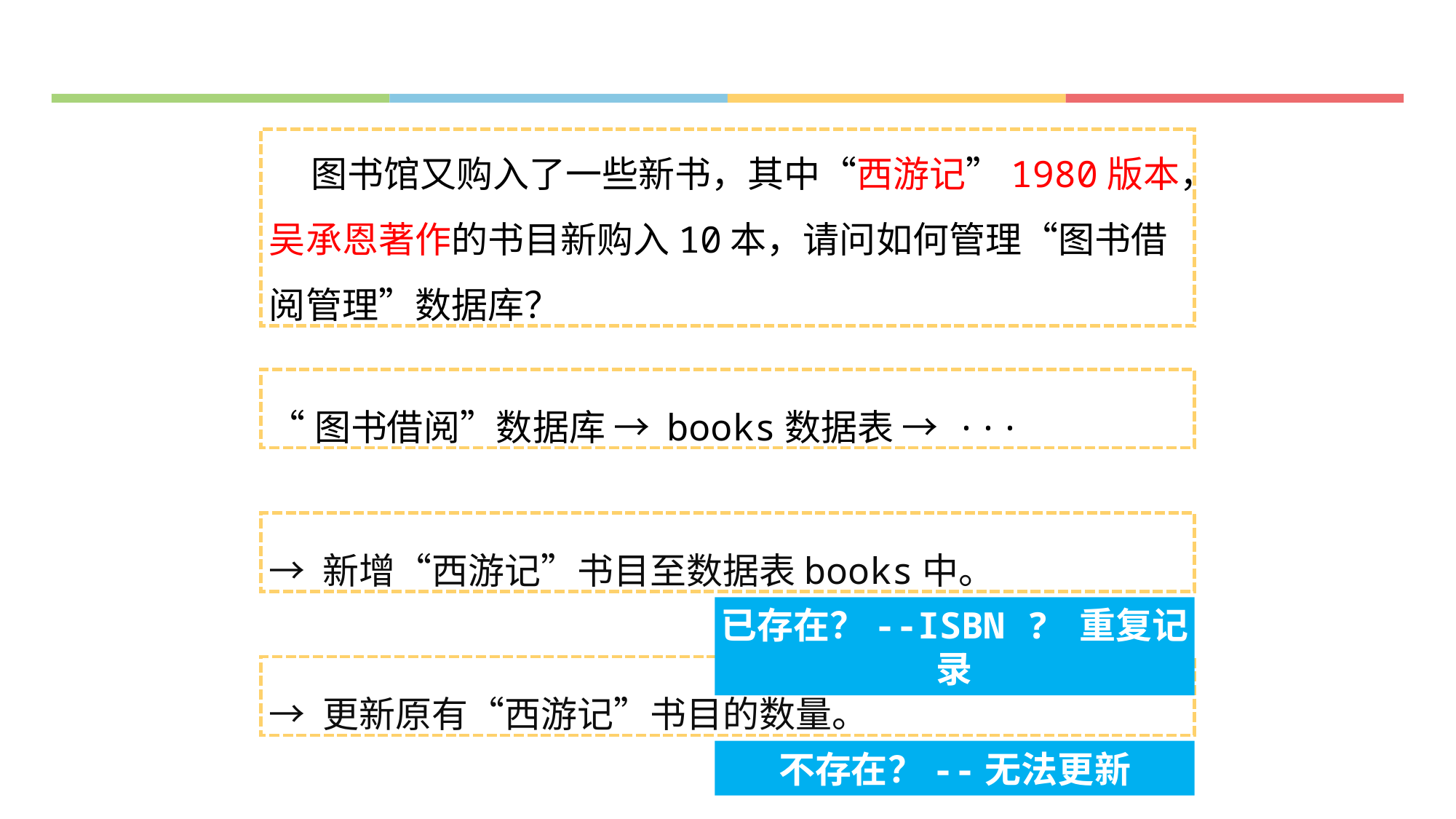

图书馆又购入了一些新书，其中“西游记”1980版本，吴承恩著作的书目新购入10本，请问如何管理“图书借阅管理”数据库？
“图书借阅”数据库 → books数据表 → ···
→ 新增“西游记”书目至数据表books中。
已存在？--ISBN ? 重复记录
→ 更新原有“西游记”书目的数量。
不存在？--无法更新